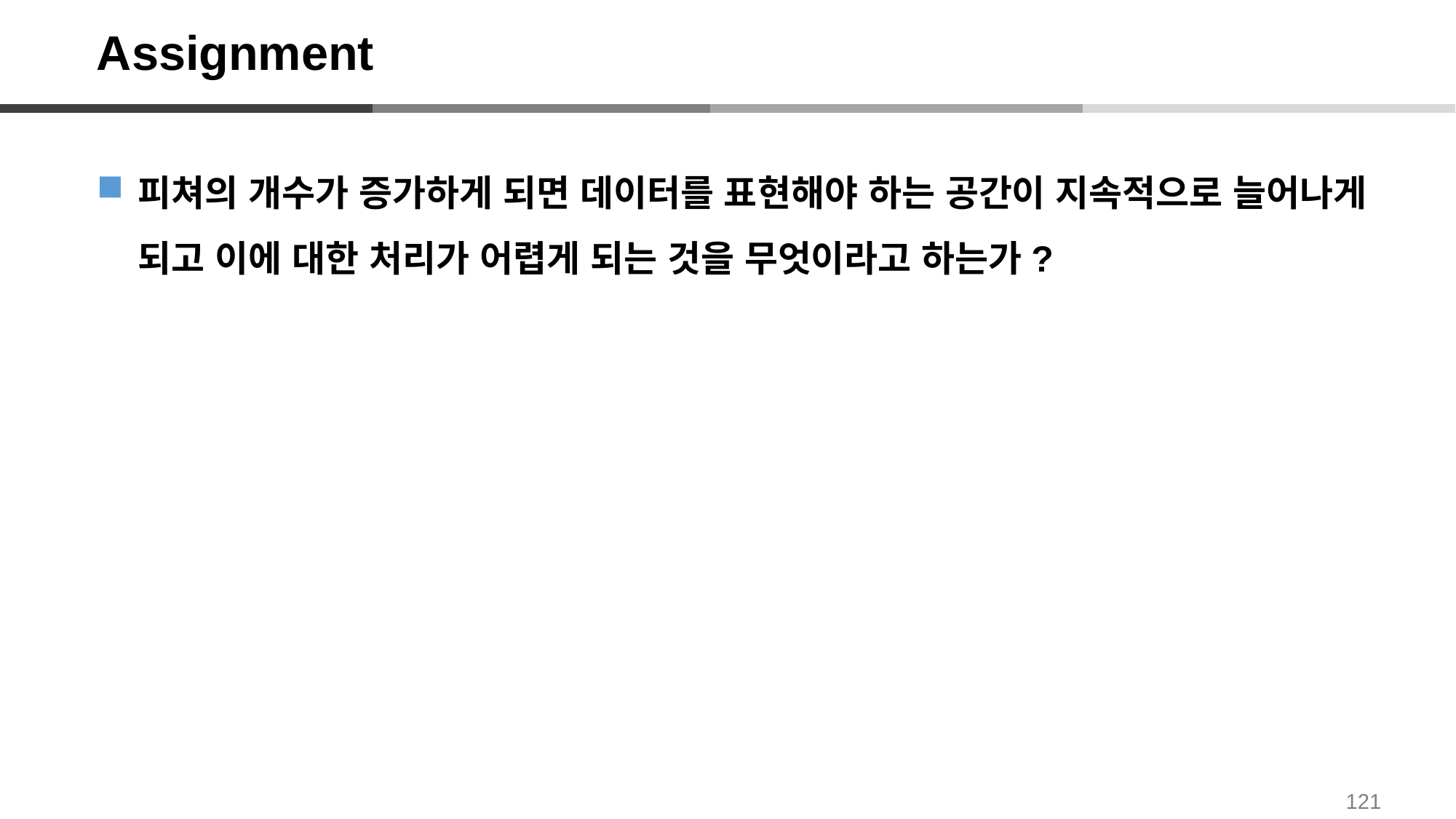

# Assignment
피쳐의 개수가 증가하게 되면 데이터를 표현해야 하는 공간이 지속적으로 늘어나게 되고 이에 대한 처리가 어렵게 되는 것을 무엇이라고 하는가?